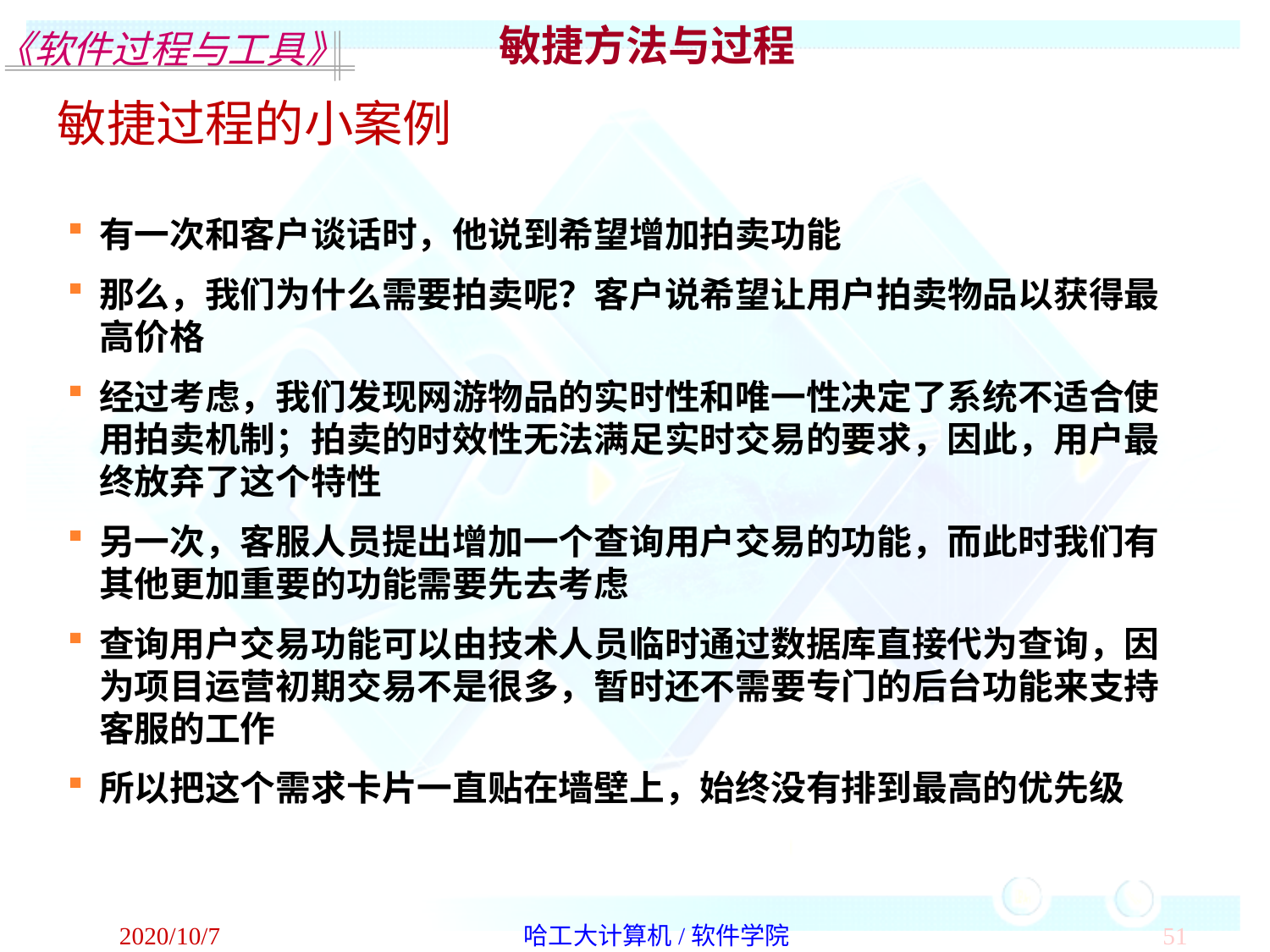

敏捷方法与过程
敏捷过程的小案例
有一次和客户谈话时，他说到希望增加拍卖功能
那么，我们为什么需要拍卖呢？客户说希望让用户拍卖物品以获得最高价格
经过考虑，我们发现网游物品的实时性和唯一性决定了系统不适合使用拍卖机制；拍卖的时效性无法满足实时交易的要求，因此，用户最终放弃了这个特性
另一次，客服人员提出增加一个查询用户交易的功能，而此时我们有其他更加重要的功能需要先去考虑
查询用户交易功能可以由技术人员临时通过数据库直接代为查询，因为项目运营初期交易不是很多，暂时还不需要专门的后台功能来支持客服的工作
所以把这个需求卡片一直贴在墙壁上，始终没有排到最高的优先级